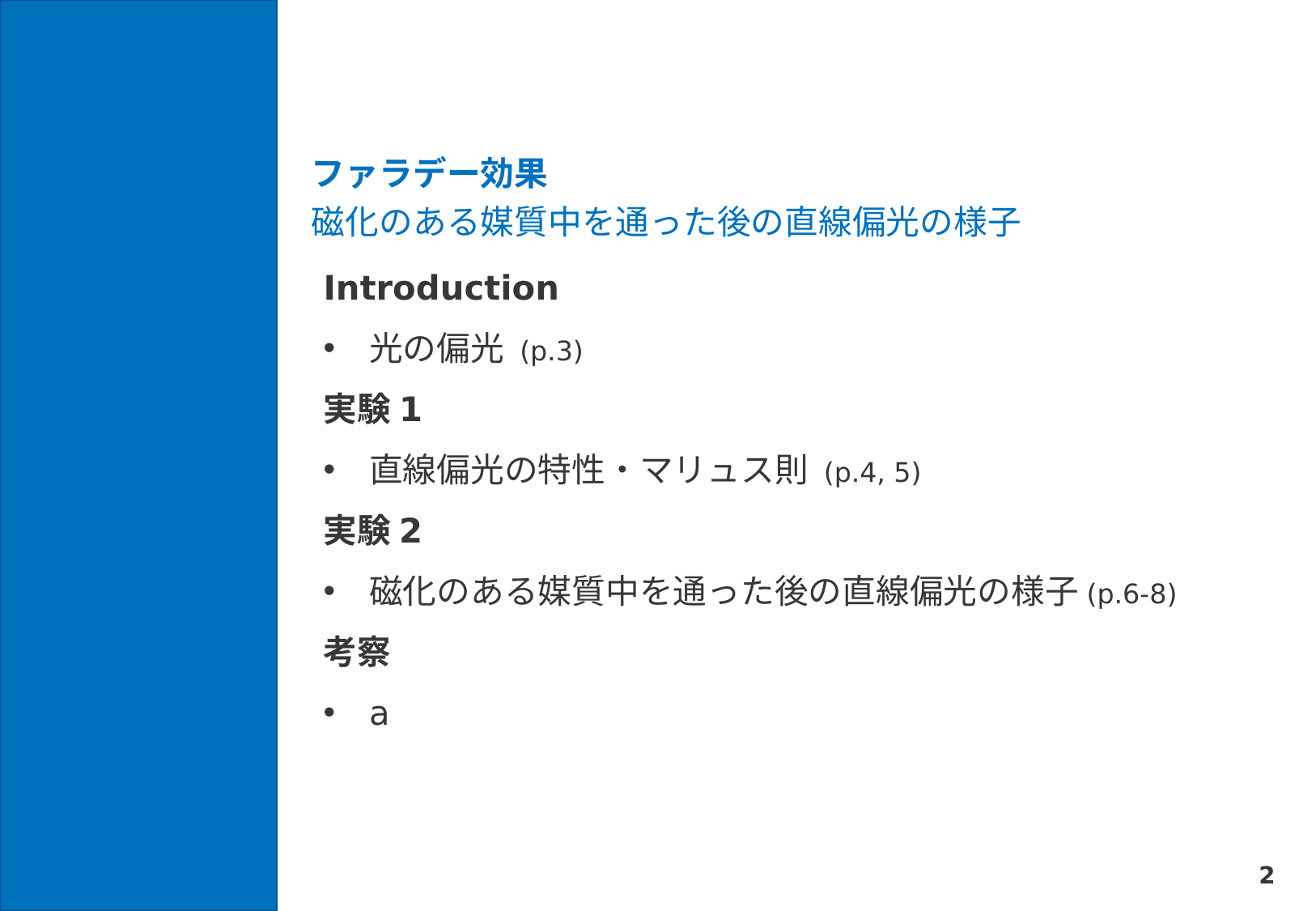

# ファラデー効果 磁化のある媒質中を通った後の直線偏光の様子
Introduction
光の偏光 (p.3)
実験1
直線偏光の特性・マリュス則 (p.4, 5)
実験2
磁化のある媒質中を通った後の直線偏光の様子(p.6-8)
考察
a
2